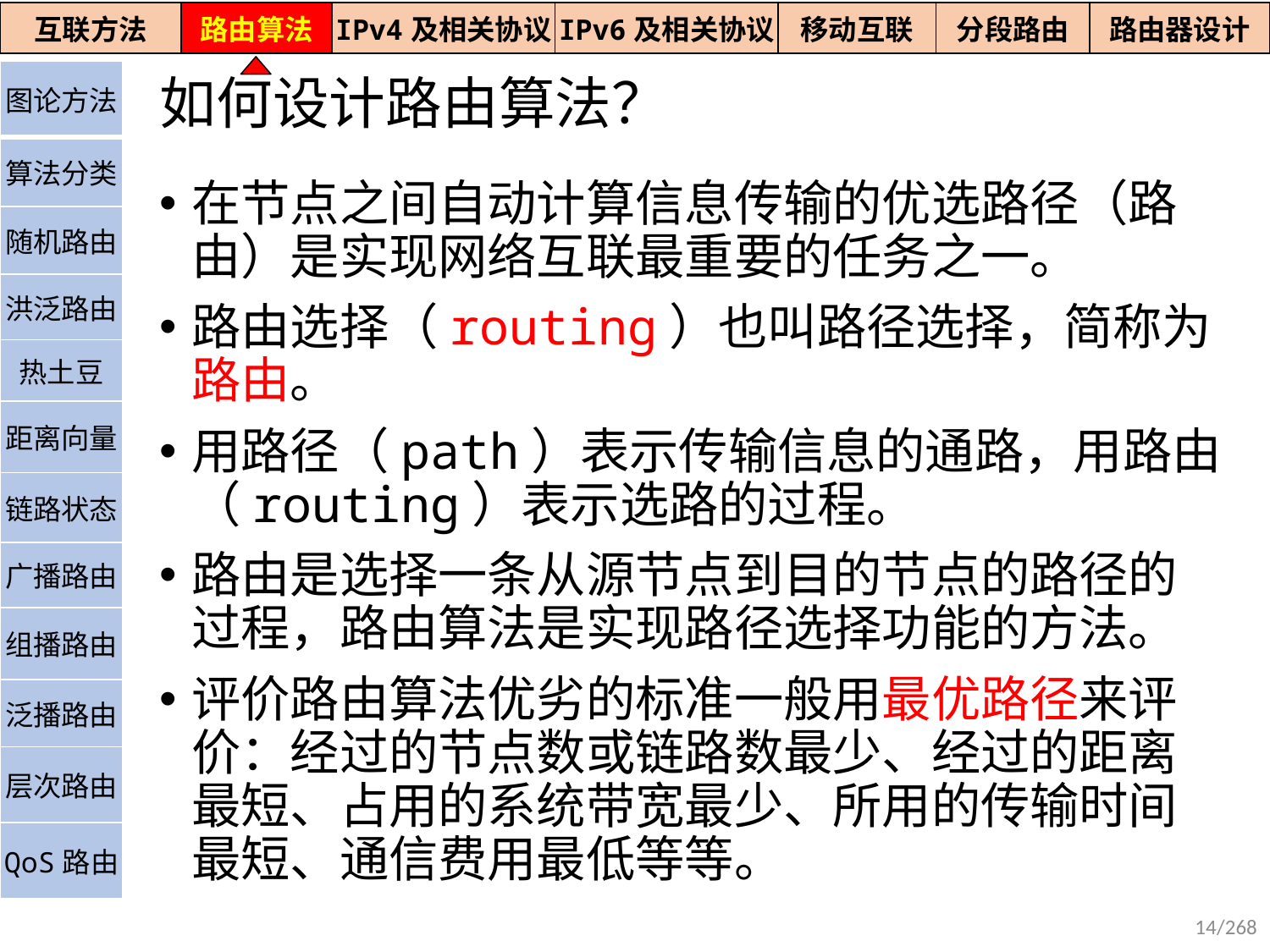

| 互联方法 | 路由算法 | IPv4及相关协议 | IPv6及相关协议 | 移动互联 | 分段路由 | 路由器设计 |
| --- | --- | --- | --- | --- | --- | --- |
如何设计路由算法？

| 图论方法 |
| --- |
| 算法分类 |
| 随机路由 |
| 洪泛路由 |
| 热土豆 |
| 距离向量 |
| 链路状态 |
| 广播路由 |
| 组播路由 |
| 泛播路由 |
| 层次路由 |
| QoS路由 |
在节点之间自动计算信息传输的优选路径（路由）是实现网络互联最重要的任务之一。
路由选择（routing）也叫路径选择，简称为路由。
用路径（path）表示传输信息的通路，用路由（routing）表示选路的过程。
路由是选择一条从源节点到目的节点的路径的过程，路由算法是实现路径选择功能的方法。
评价路由算法优劣的标准一般用最优路径来评价：经过的节点数或链路数最少、经过的距离最短、占用的系统带宽最少、所用的传输时间最短、通信费用最低等等。
14/268